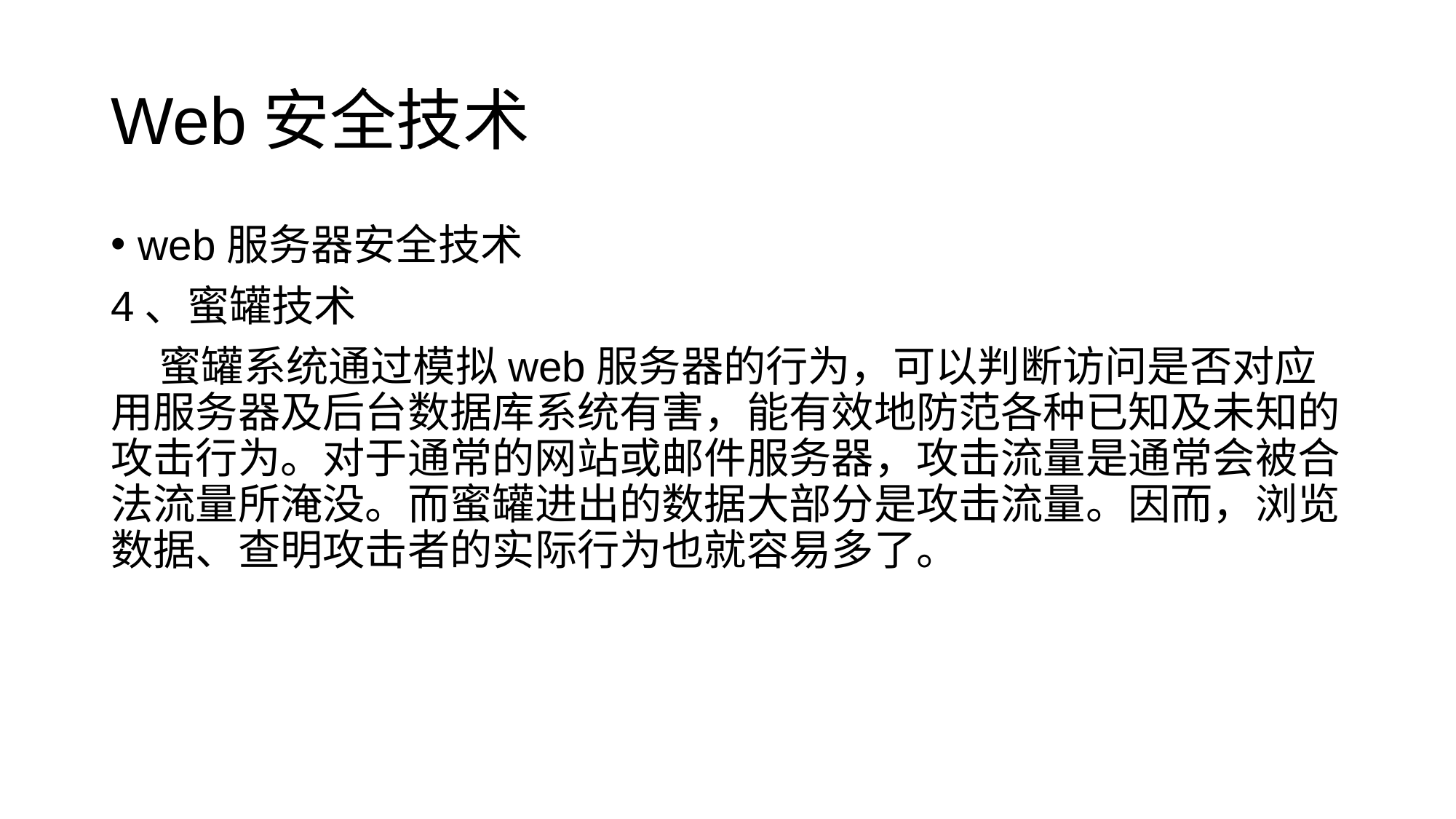

# Web安全技术
web服务器安全技术
4、蜜罐技术
    蜜罐系统通过模拟web服务器的行为，可以判断访问是否对应用服务器及后台数据库系统有害，能有效地防范各种已知及未知的攻击行为。对于通常的网站或邮件服务器，攻击流量是通常会被合法流量所淹没。而蜜罐进出的数据大部分是攻击流量。因而，浏览数据、查明攻击者的实际行为也就容易多了。